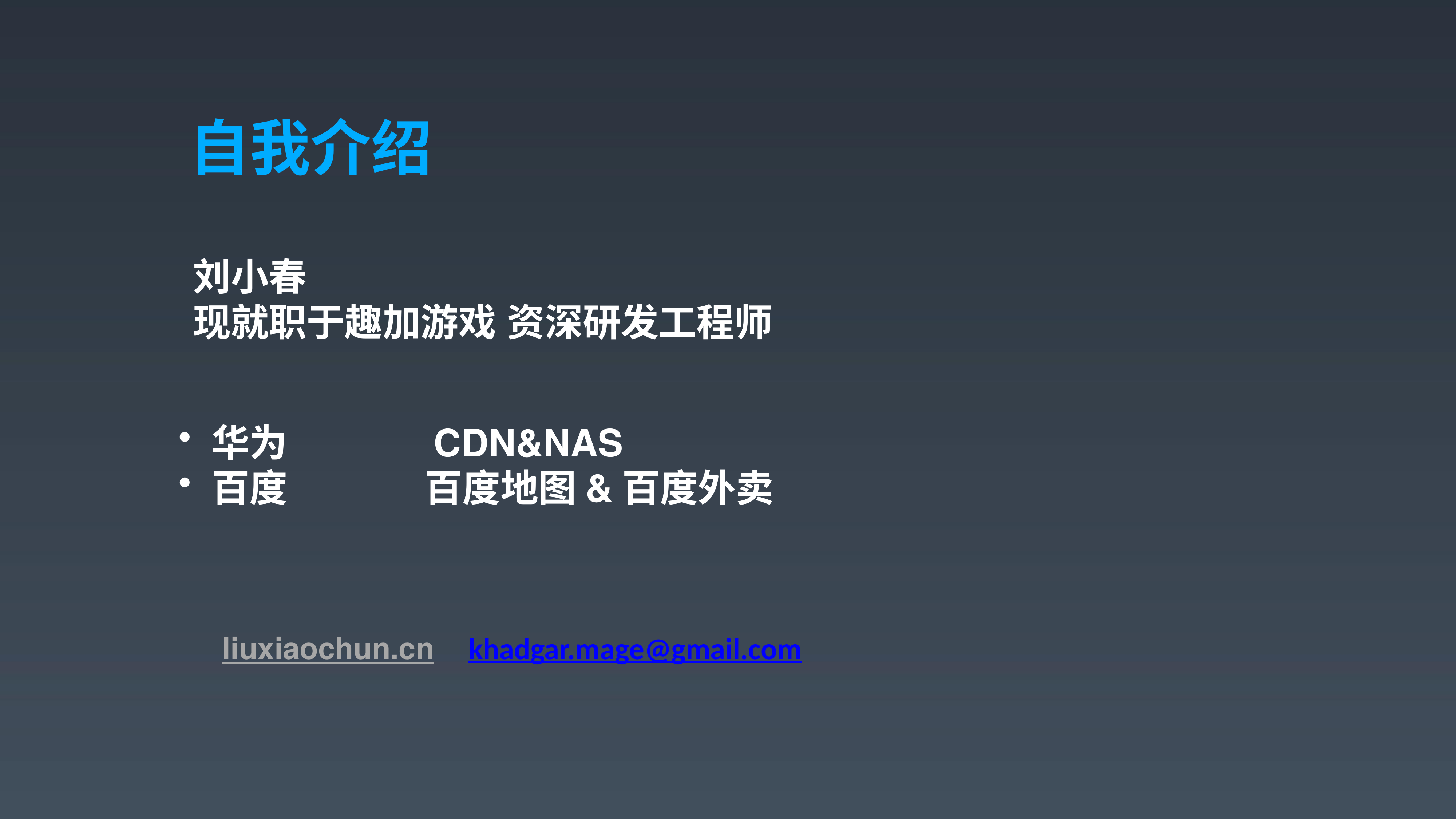

自我介绍
刘小春
现就职于趣加游戏 资深研发工程师
 华为             CDN&NAS
 百度             百度地图&百度外卖
liuxiaochun.cn     khadgar.mage@gmail.com